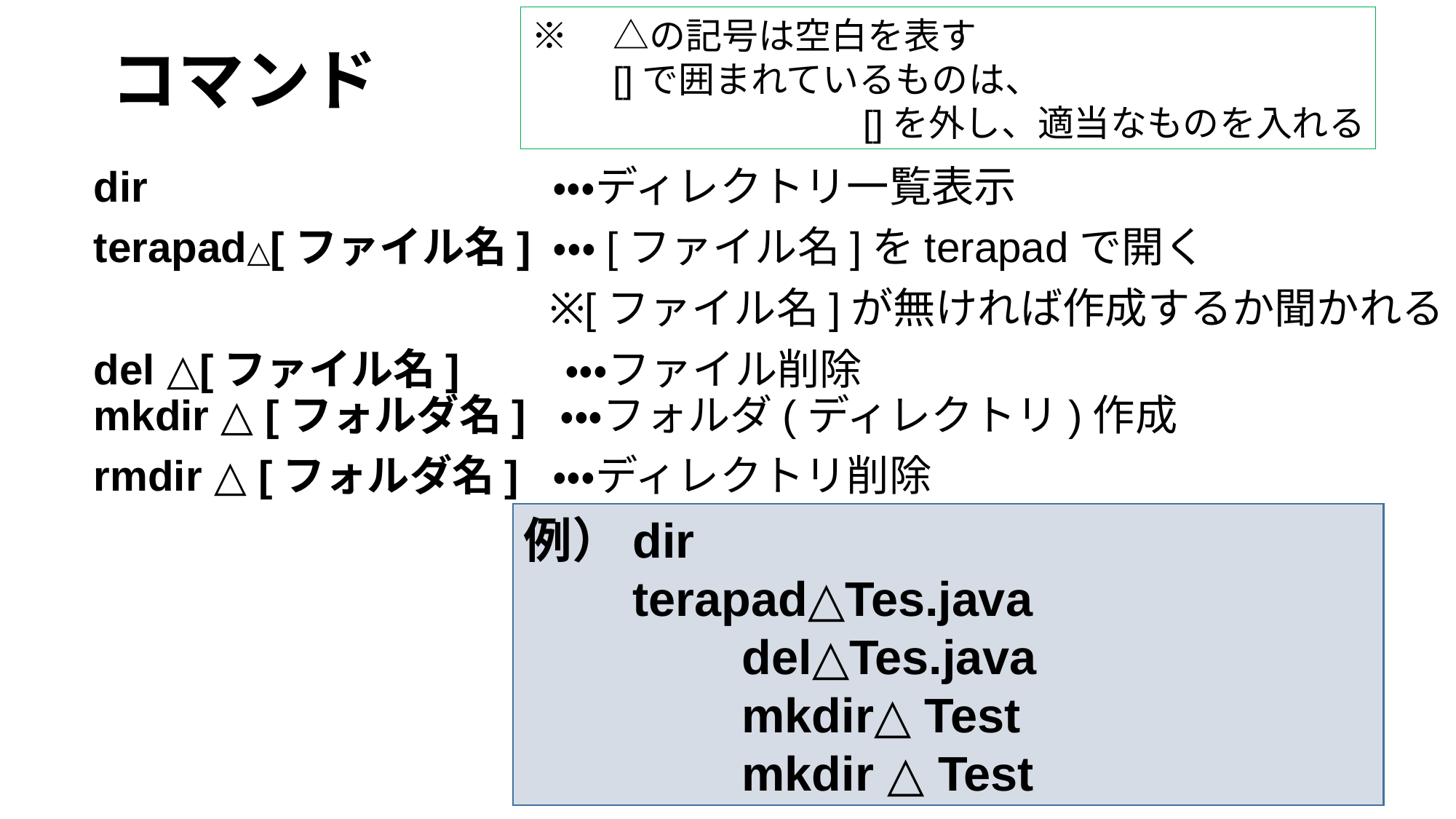

※　△の記号は空白を表す
　　[]で囲まれているものは、
[]を外し、適当なものを入れる
# コマンド
dir 				 ・・・ディレクトリ一覧表示
terapad△[ファイル名] ・・・[ファイル名]をterapadで開く
※[ファイル名]が無ければ作成するか聞かれる
del △[ファイル名]　　 ・・・ファイル削除
mkdir △ [フォルダ名]  ・・・フォルダ(ディレクトリ)作成
rmdir △ [フォルダ名]	 ・・・ディレクトリ削除
例） 	dir
　　 	terapad△Tes.java
		del△Tes.java
		mkdir△ Test
		mkdir △ Test